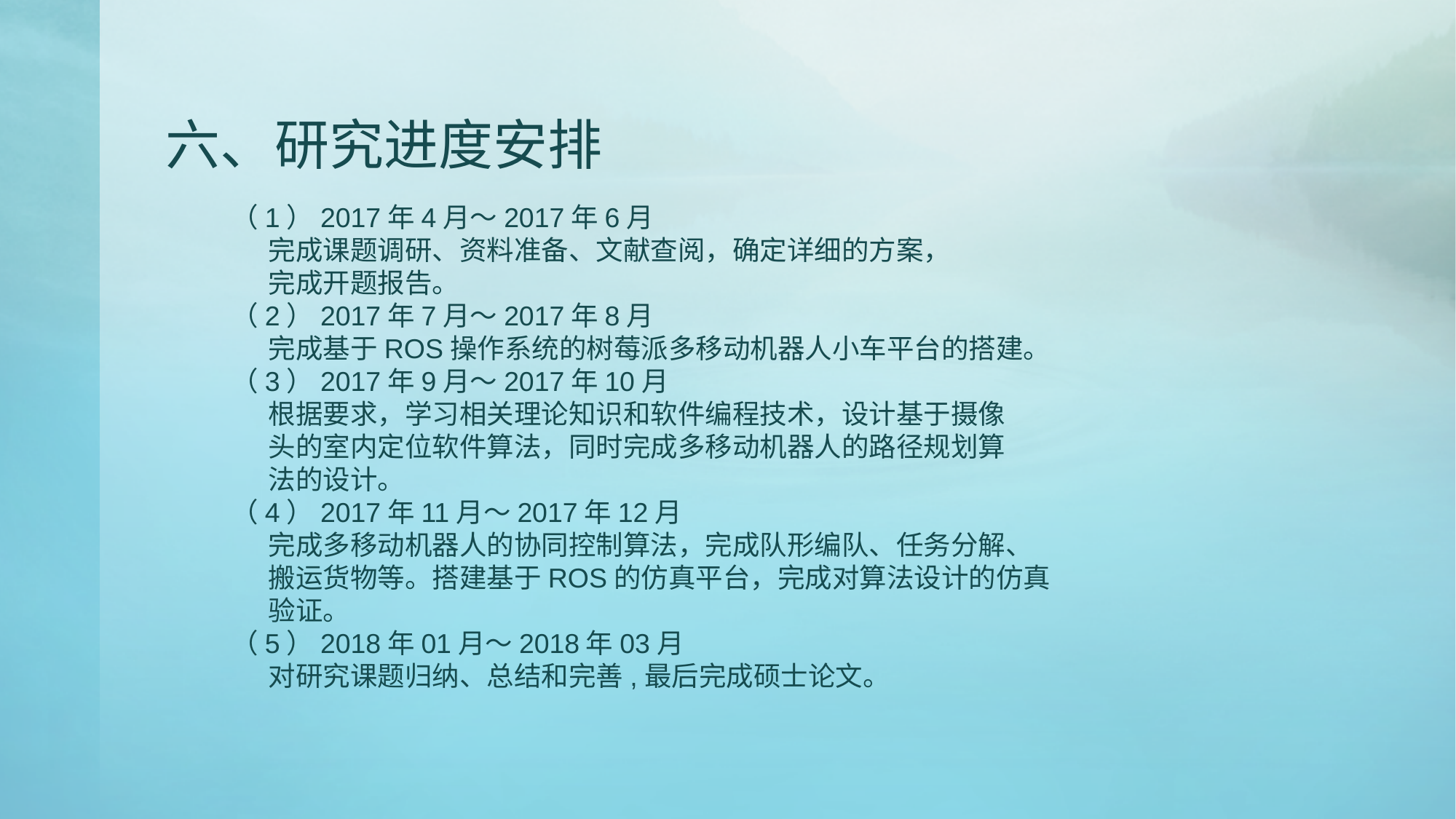

# 六、研究进度安排
（1）2017年4月～2017年6月
     完成课题调研、资料准备、文献查阅，确定详细的方案，
     完成开题报告。
（2）2017年7月～2017年8月
     完成基于ROS操作系统的树莓派多移动机器人小车平台的搭建。
（3）2017年9月～2017年10月
     根据要求，学习相关理论知识和软件编程技术，设计基于摄像
     头的室内定位软件算法，同时完成多移动机器人的路径规划算
     法的设计。
（4）2017年11月～2017年12月
     完成多移动机器人的协同控制算法，完成队形编队、任务分解、
     搬运货物等。搭建基于ROS的仿真平台，完成对算法设计的仿真
     验证。
（5）2018年01月～2018年03月
     对研究课题归纳、总结和完善,最后完成硕士论文。